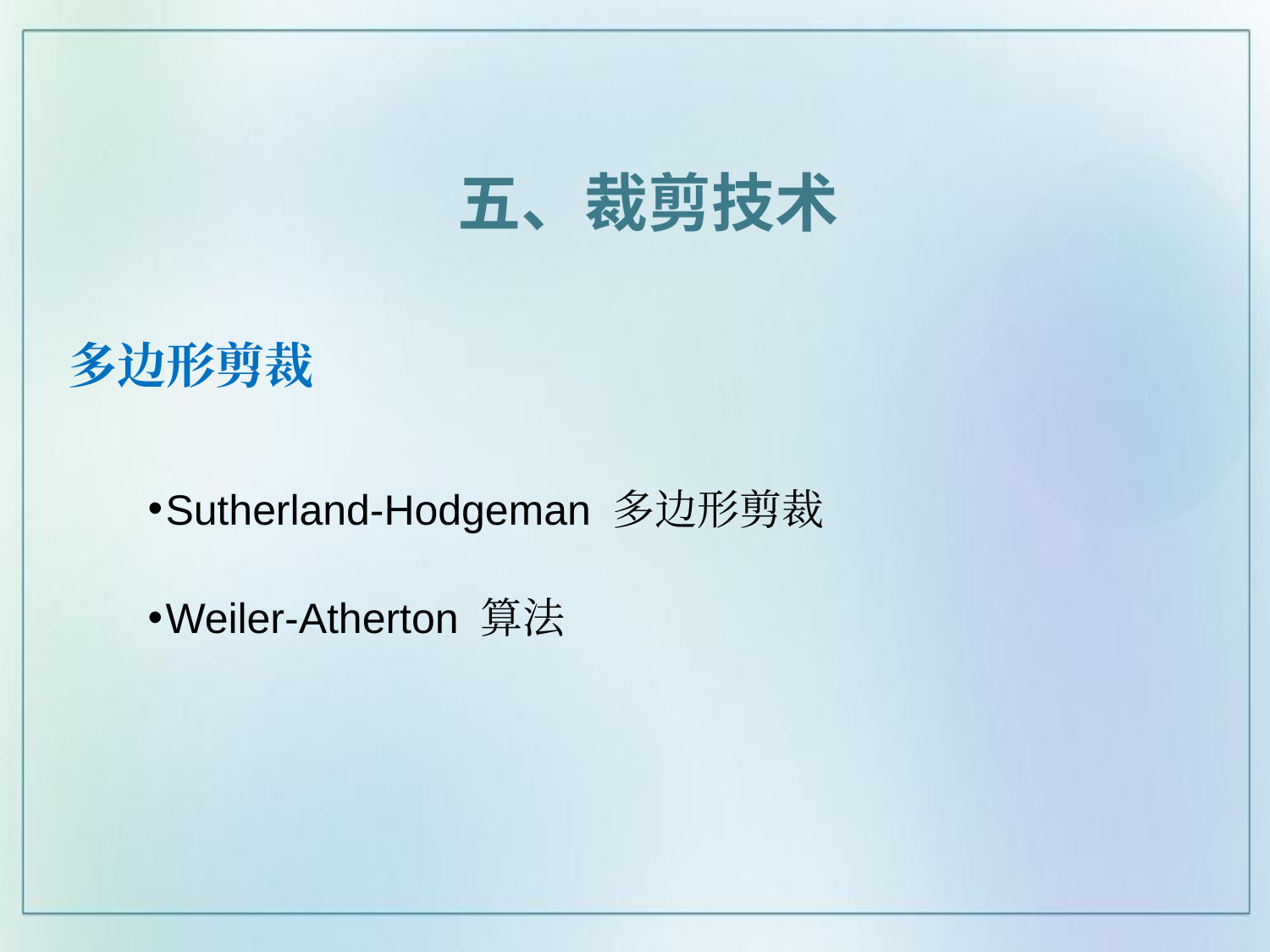

五、裁剪技术
# 多边形剪裁
Sutherland-Hodgeman 多边形剪裁
Weiler-Atherton 算法